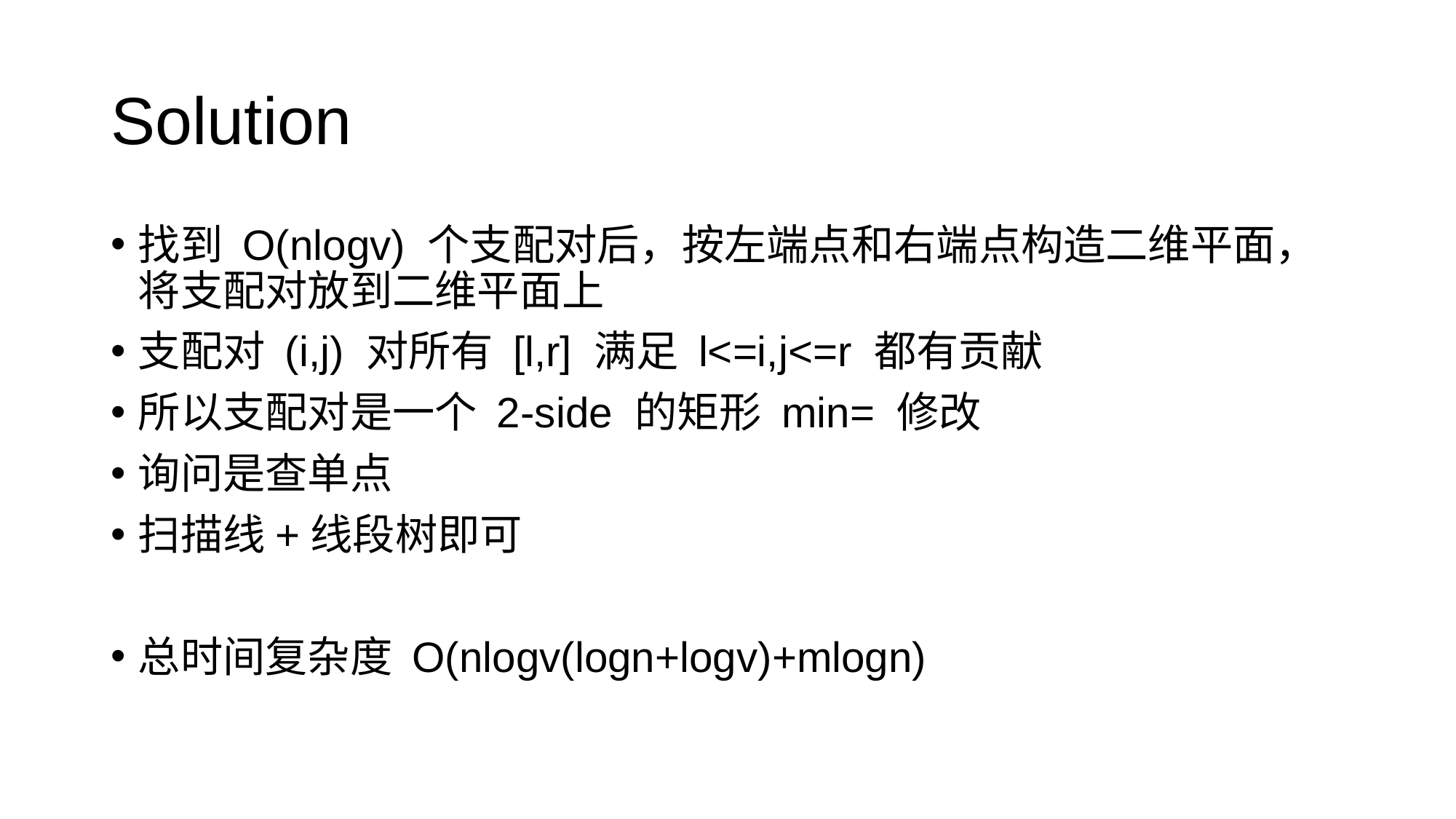

# Solution
找到 O(nlogv) 个支配对后，按左端点和右端点构造二维平面，将支配对放到二维平面上
支配对 (i,j) 对所有 [l,r] 满足 l<=i,j<=r 都有贡献
所以支配对是一个 2-side 的矩形 min= 修改
询问是查单点
扫描线+线段树即可

总时间复杂度 O(nlogv(logn+logv)+mlogn)